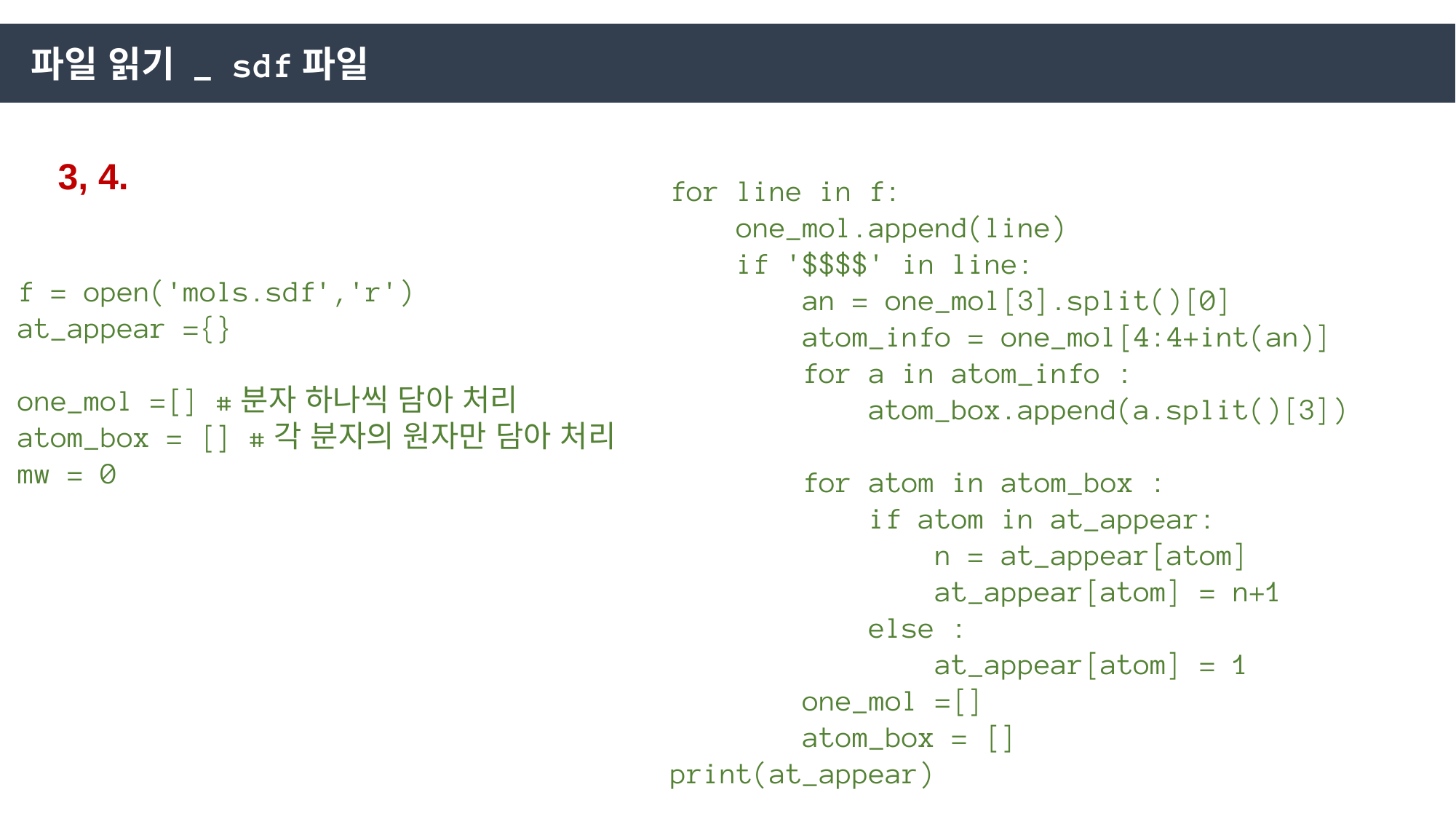

파일 읽기 _ sdf파일
3, 4.
for line in f:
    one_mol.append(line)
    if '$$$$' in line:
        an = one_mol[3].split()[0]
        atom_info = one_mol[4:4+int(an)]
        for a in atom_info :
            atom_box.append(a.split()[3])
        for atom in atom_box :
            if atom in at_appear:
                n = at_appear[atom]
                at_appear[atom] = n+1
            else :
                at_appear[atom] = 1
        one_mol =[]
        atom_box = []
print(at_appear)
f = open('mols.sdf','r')
at_appear ={}

one_mol =[] #분자 하나씩 담아 처리
atom_box = [] #각 분자의 원자만 담아 처리
mw = 0